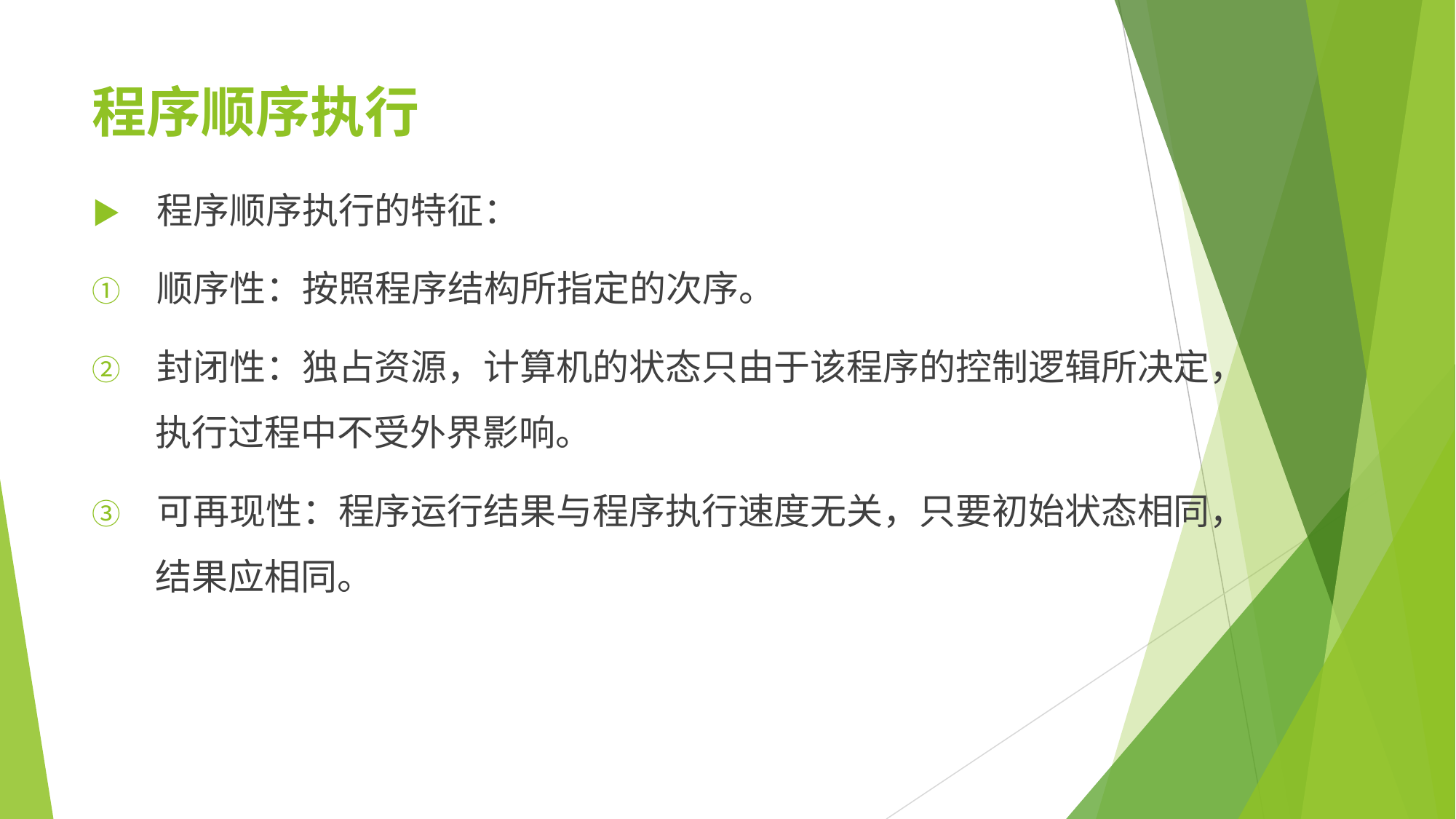

# 程序顺序执行
▶	程序顺序执行的特征：

①	顺序性：按照程序结构所指定的次序。

②	封闭性：独占资源，计算机的状态只由于该程序的控制逻辑所决定，
执行过程中不受外界影响。

③	可再现性：程序运行结果与程序执行速度无关，只要初始状态相同，
结果应相同。